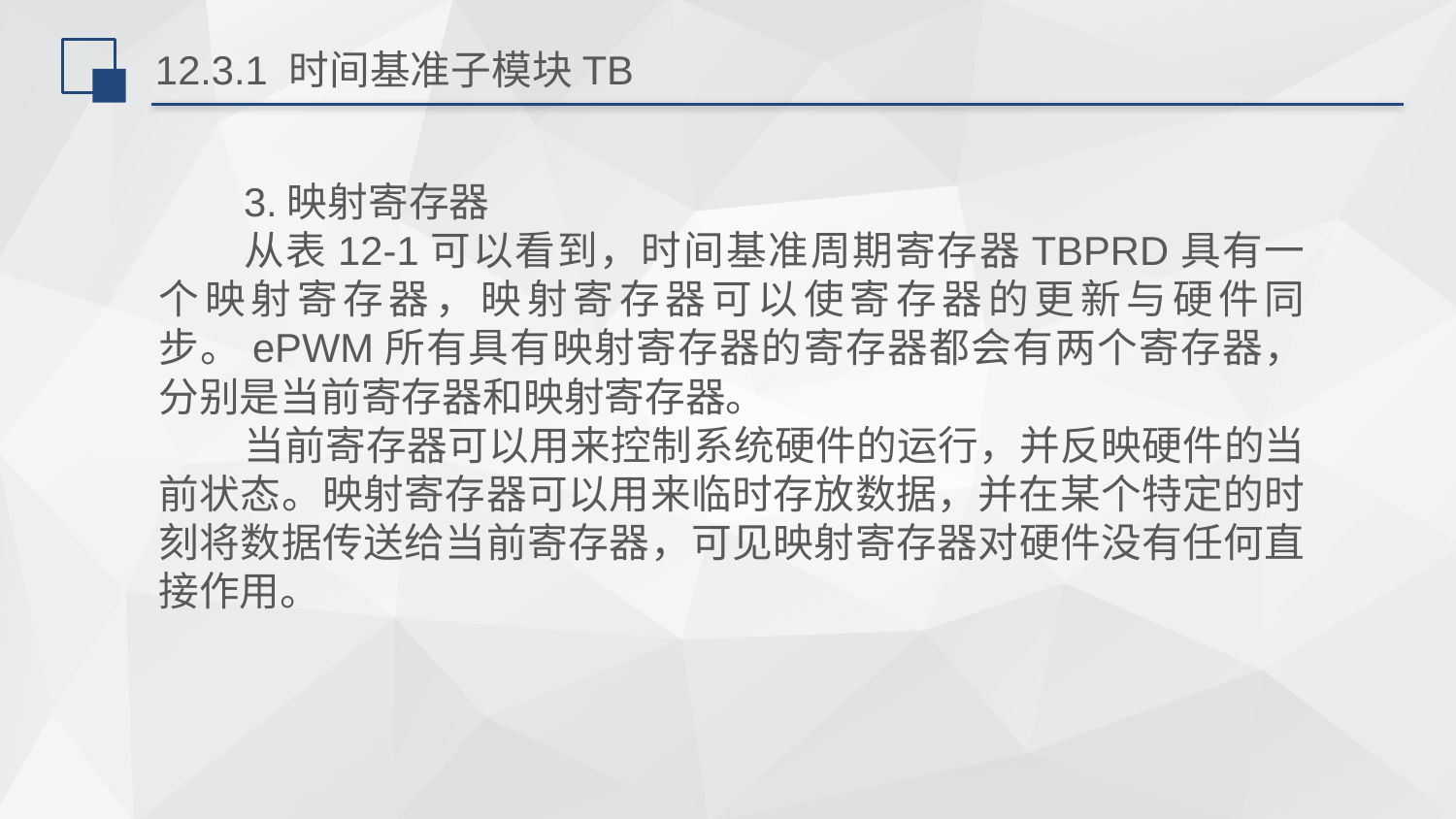

# 12.3.1 时间基准子模块TB
3.映射寄存器
从表12-1可以看到，时间基准周期寄存器TBPRD具有一个映射寄存器，映射寄存器可以使寄存器的更新与硬件同步。ePWM所有具有映射寄存器的寄存器都会有两个寄存器，分别是当前寄存器和映射寄存器。
当前寄存器可以用来控制系统硬件的运行，并反映硬件的当前状态。映射寄存器可以用来临时存放数据，并在某个特定的时刻将数据传送给当前寄存器，可见映射寄存器对硬件没有任何直接作用。